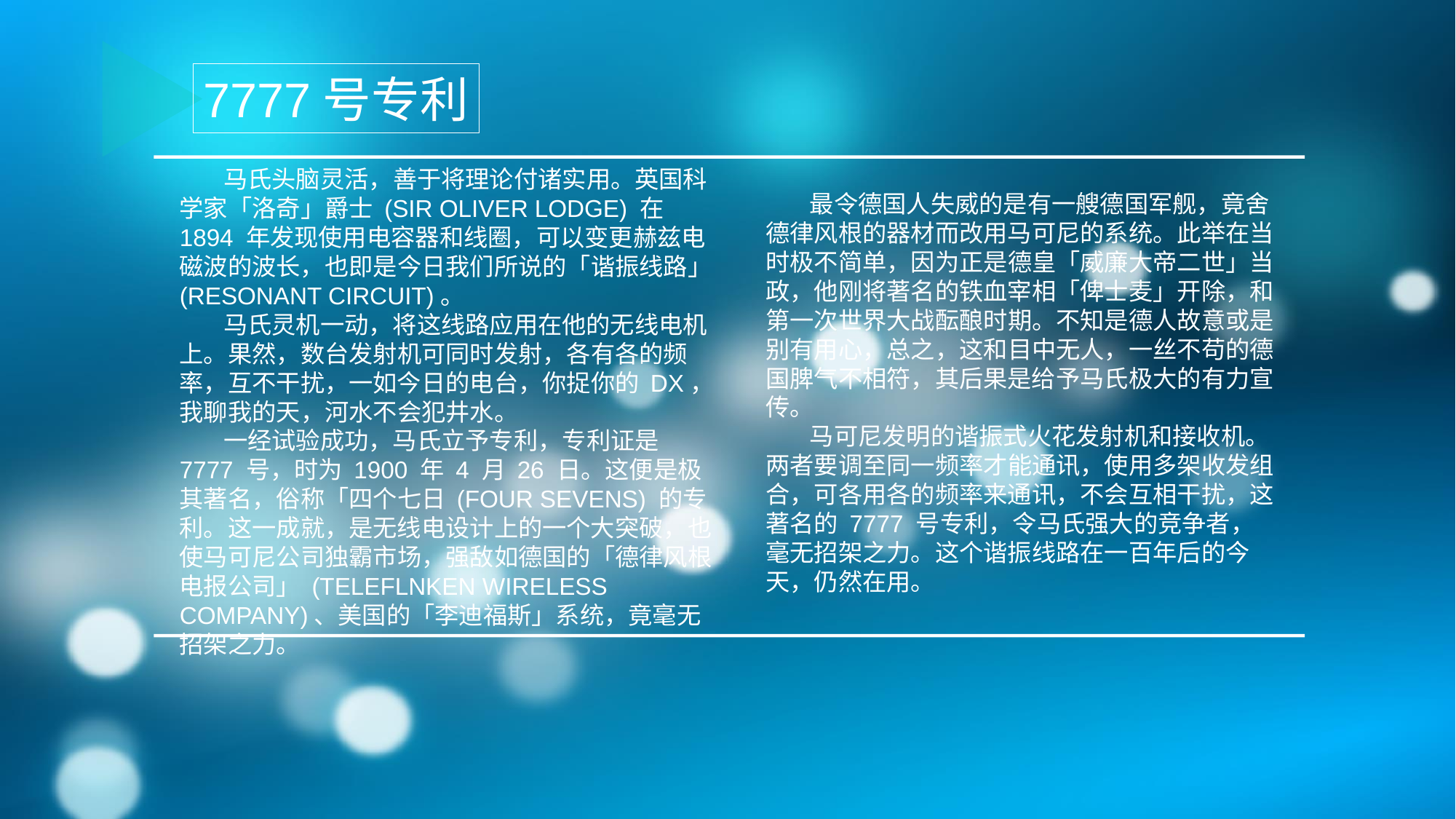

7777号专利

       马氏头脑灵活，善于将理论付诸实用。英国科学家「洛奇」爵士 (SIR OLIVER LODGE) 在 1894 年发现使用电容器和线圈，可以变更赫兹电磁波的波长，也即是今日我们所说的「谐振线路」 (RESONANT CIRCUIT)。
       马氏灵机一动，将这线路应用在他的无线电机上。果然，数台发射机可同时发射，各有各的频率，互不干扰，一如今日的电台，你捉你的 DX，我聊我的天，河水不会犯井水。
       一经试验成功，马氏立予专利，专利证是 7777 号，时为 1900 年 4 月 26 日。这便是极其著名，俗称「四个七日 (FOUR SEVENS) 的专利。这一成就，是无线电设计上的一个大突破，也使马可尼公司独霸市场，强敌如德国的「德律风根电报公司」 (TELEFLNKEN WIRELESS COMPANY)、美国的「李迪福斯」系统，竟毫无招架之力。

       最令德国人失威的是有一艘德国军舰，竟舍德律风根的器材而改用马可尼的系统。此举在当时极不简单，因为正是德皇「威廉大帝二世」当政，他刚将著名的铁血宰相「俾士麦」开除，和第一次世界大战酝酿时期。不知是德人故意或是别有用心，总之，这和目中无人，一丝不苟的德国脾气不相符，其后果是给予马氏极大的有力宣传。
       马可尼发明的谐振式火花发射机和接收机。两者要调至同一频率才能通讯，使用多架收发组合，可各用各的频率来通讯，不会互相干扰，这著名的 7777 号专利，令马氏强大的竞争者，毫无招架之力。这个谐振线路在一百年后的今天，仍然在用。